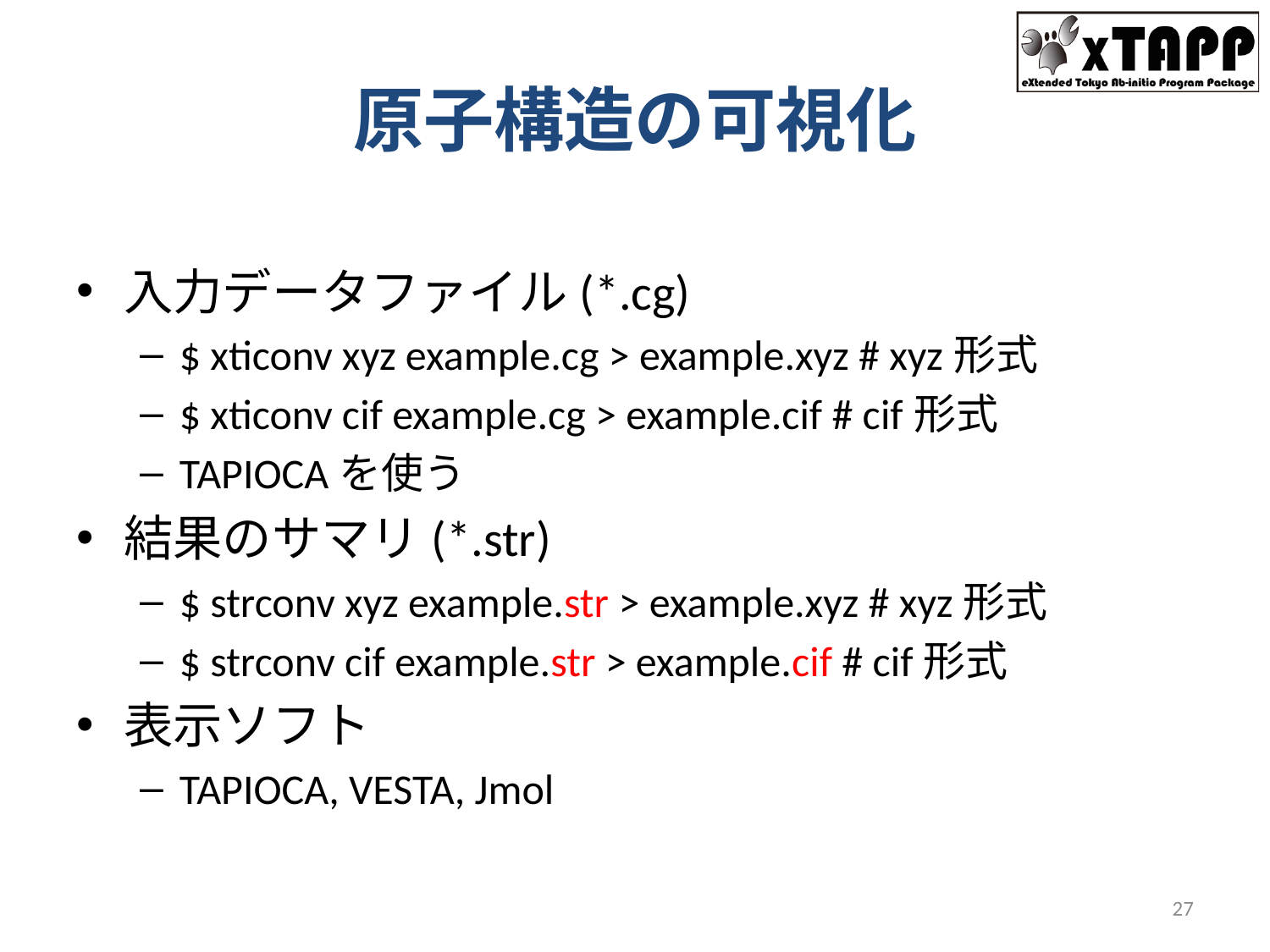

# 原子構造の可視化
入力データファイル(*.cg)
$ xticonv xyz example.cg > example.xyz # xyz形式
$ xticonv cif example.cg > example.cif # cif形式
TAPIOCAを使う
結果のサマリ(*.str)
$ strconv xyz example.str > example.xyz # xyz形式
$ strconv cif example.str > example.cif # cif形式
表示ソフト
TAPIOCA, VESTA, Jmol
27